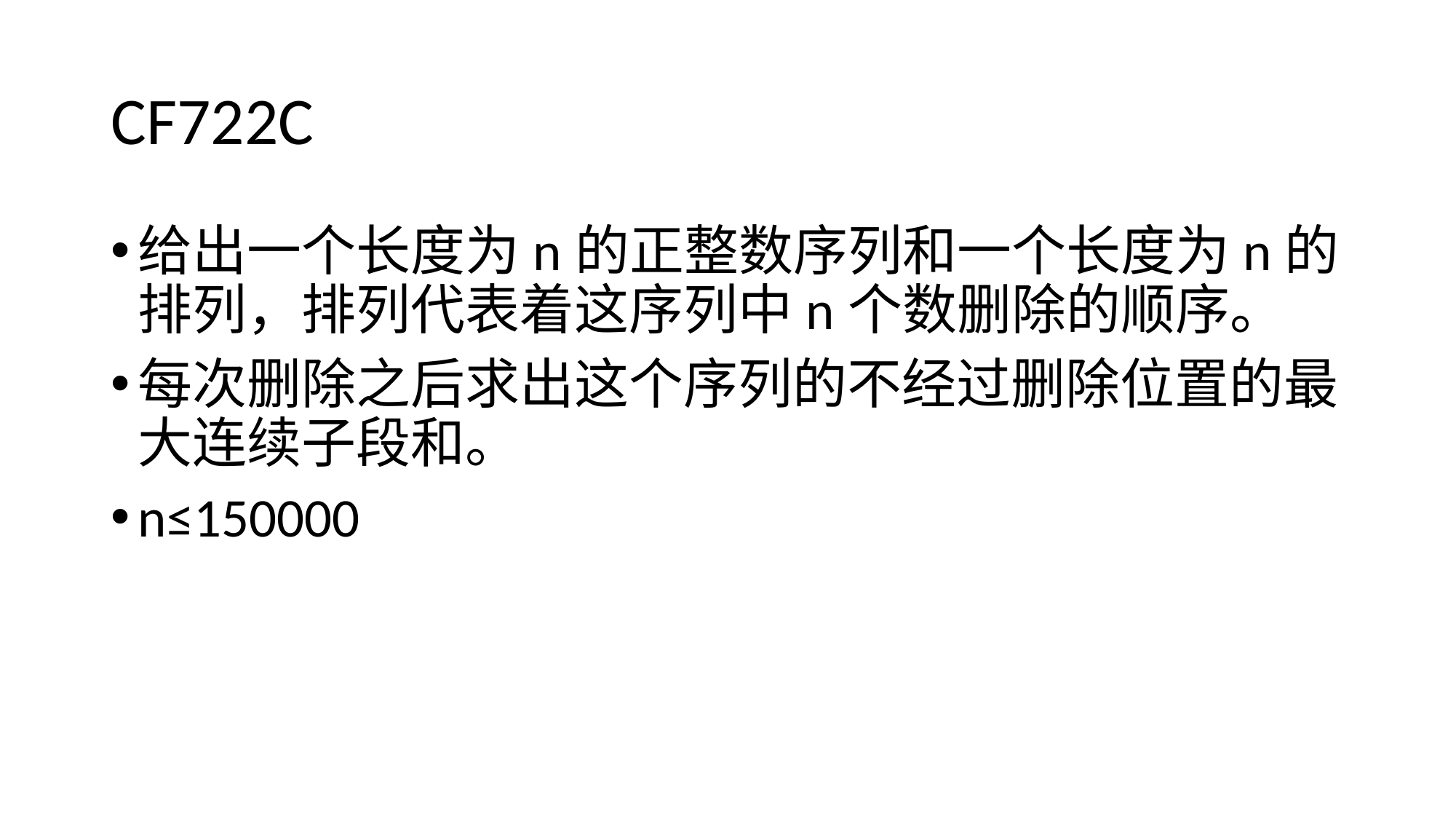

# CF722C
给出一个长度为n的正整数序列和一个长度为n的排列，排列代表着这序列中n个数删除的顺序。
每次删除之后求出这个序列的不经过删除位置的最大连续子段和。
n≤150000